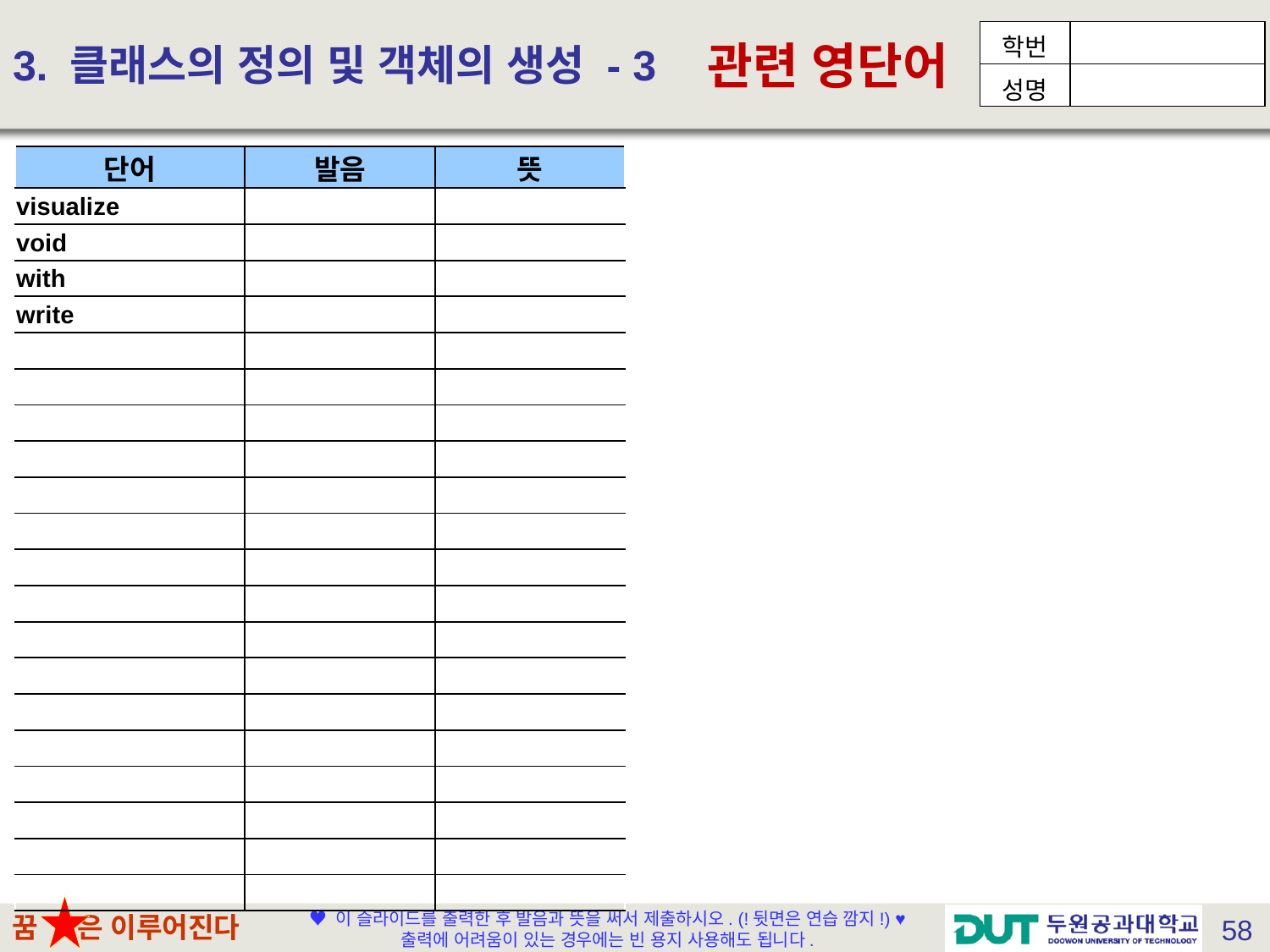

# 3. 클래스의 정의 및 객체의 생성 - 3
| 단어 | 발음 | 뜻 |
| --- | --- | --- |
| visualize |  |  |
| void |  |  |
| with |  |  |
| write |  |  |
|  |  |  |
|  |  |  |
|  |  |  |
|  |  |  |
|  |  |  |
|  |  |  |
|  |  |  |
|  |  |  |
|  |  |  |
|  |  |  |
|  |  |  |
|  |  |  |
|  |  |  |
|  |  |  |
|  |  |  |
|  |  |  |